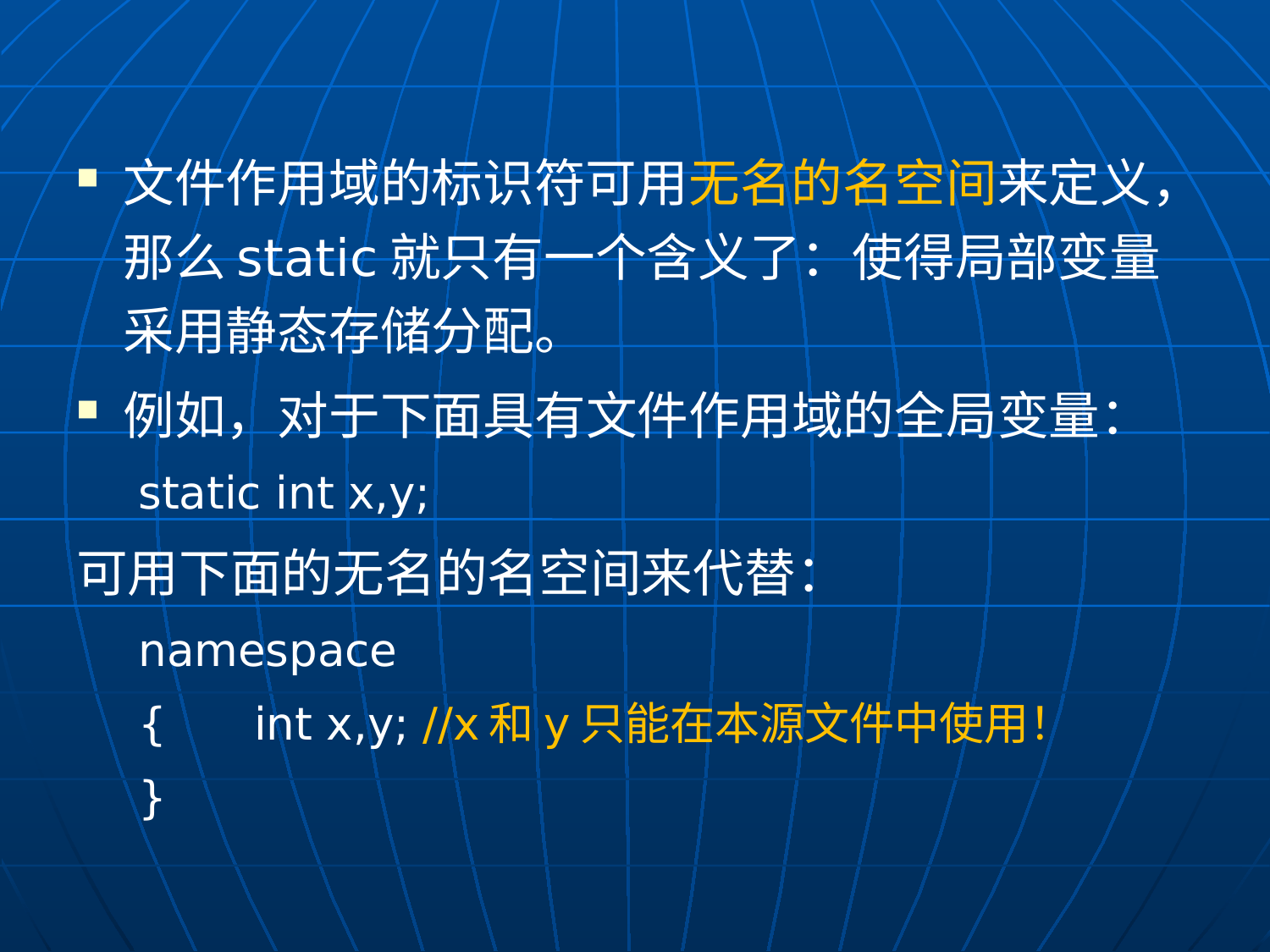

文件作用域的标识符可用无名的名空间来定义，那么static就只有一个含义了：使得局部变量采用静态存储分配。
例如，对于下面具有文件作用域的全局变量：
static int x,y;
可用下面的无名的名空间来代替：
namespace
{	int x,y; //x和y只能在本源文件中使用！
}